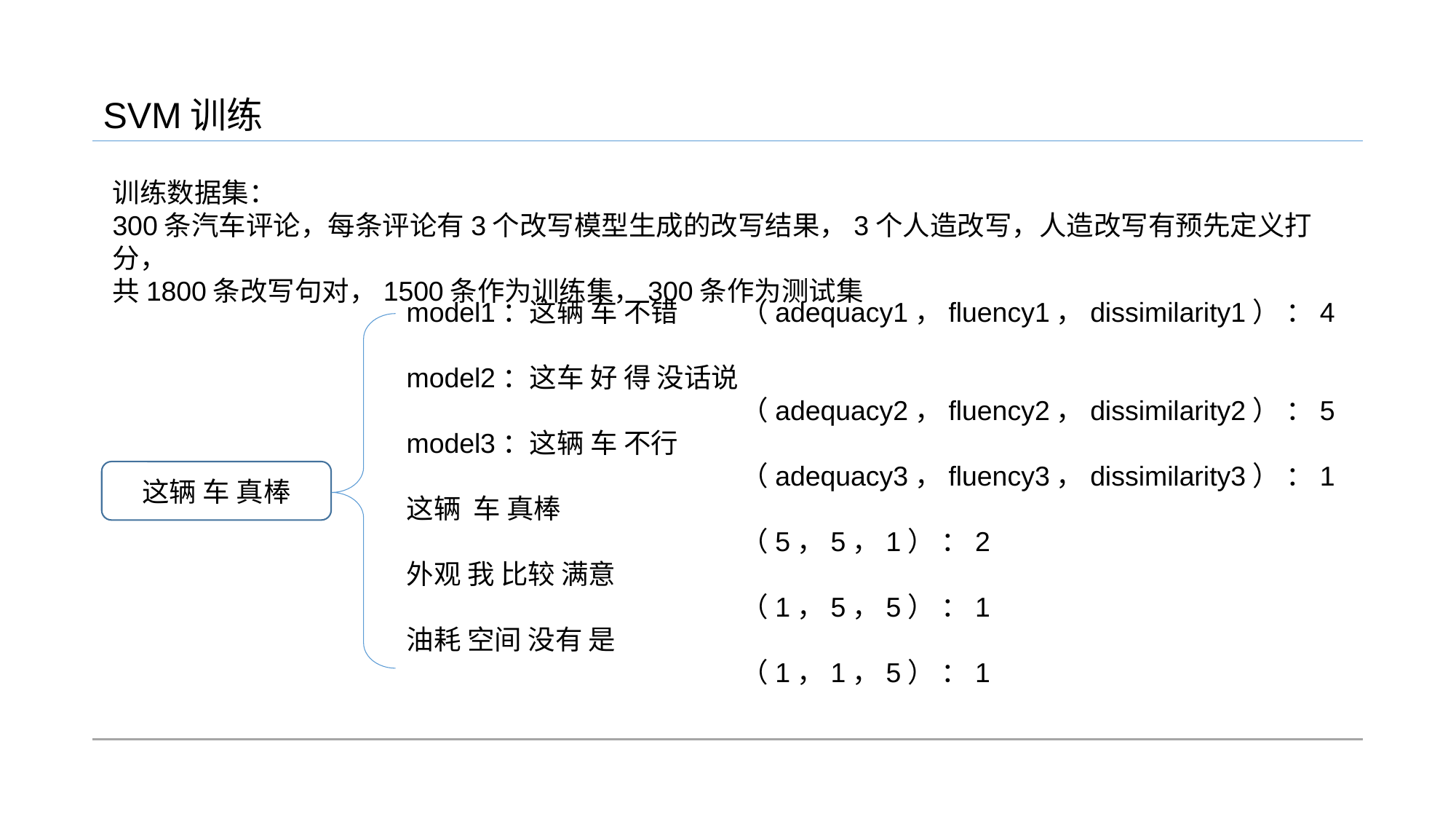

SVM训练
训练数据集：
300条汽车评论，每条评论有3个改写模型生成的改写结果，3个人造改写，人造改写有预先定义打分，
共1800条改写句对，1500条作为训练集，300条作为测试集
（adequacy1，fluency1，dissimilarity1） ：4

（adequacy2，fluency2，dissimilarity2） ：5

（adequacy3，fluency3，dissimilarity3） ：1

（5，5，1） ：2

（1，5，5） ：1

（1，1，5） ：1
model1：这辆 车 不错

model2：这车 好 得 没话说

model3：这辆 车 不行

这辆  车 真棒

外观 我 比较 满意

油耗 空间 没有 是

这辆 车 真棒